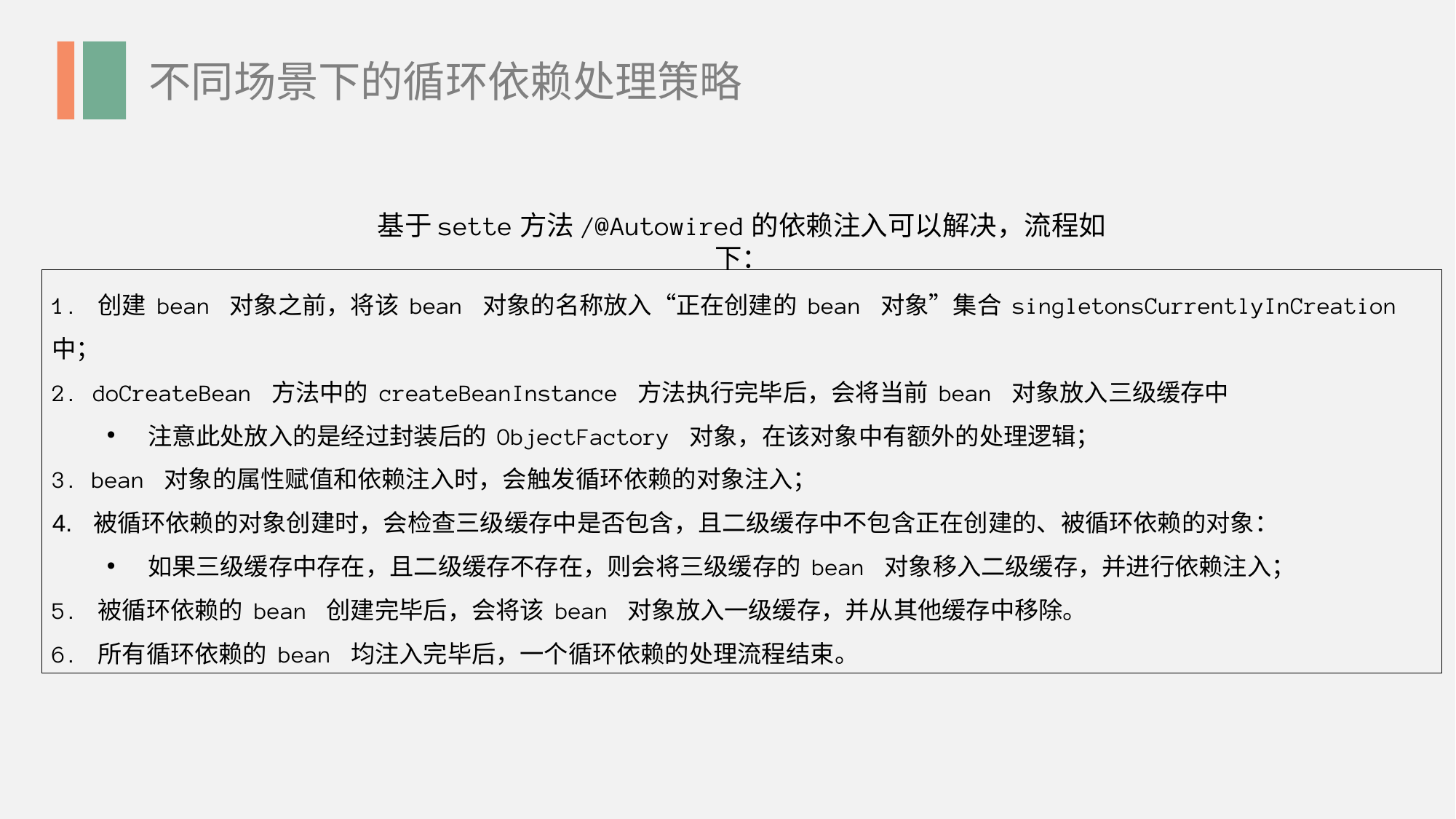

不同场景下的循环依赖处理策略
基于sette方法/@Autowired的依赖注入可以解决，流程如下：
1. 创建 bean 对象之前，将该 bean 对象的名称放入“正在创建的 bean 对象”集合 singletonsCurrentlyInCreation 中；
doCreateBean 方法中的 createBeanInstance 方法执行完毕后，会将当前 bean 对象放入三级缓存中
注意此处放入的是经过封装后的 ObjectFactory 对象，在该对象中有额外的处理逻辑；
3. bean 对象的属性赋值和依赖注入时，会触发循环依赖的对象注入；
被循环依赖的对象创建时，会检查三级缓存中是否包含，且二级缓存中不包含正在创建的、被循环依赖的对象：
如果三级缓存中存在，且二级缓存不存在，则会将三级缓存的 bean 对象移入二级缓存，并进行依赖注入；
5. 被循环依赖的 bean 创建完毕后，会将该 bean 对象放入一级缓存，并从其他缓存中移除。
6. 所有循环依赖的 bean 均注入完毕后，一个循环依赖的处理流程结束。